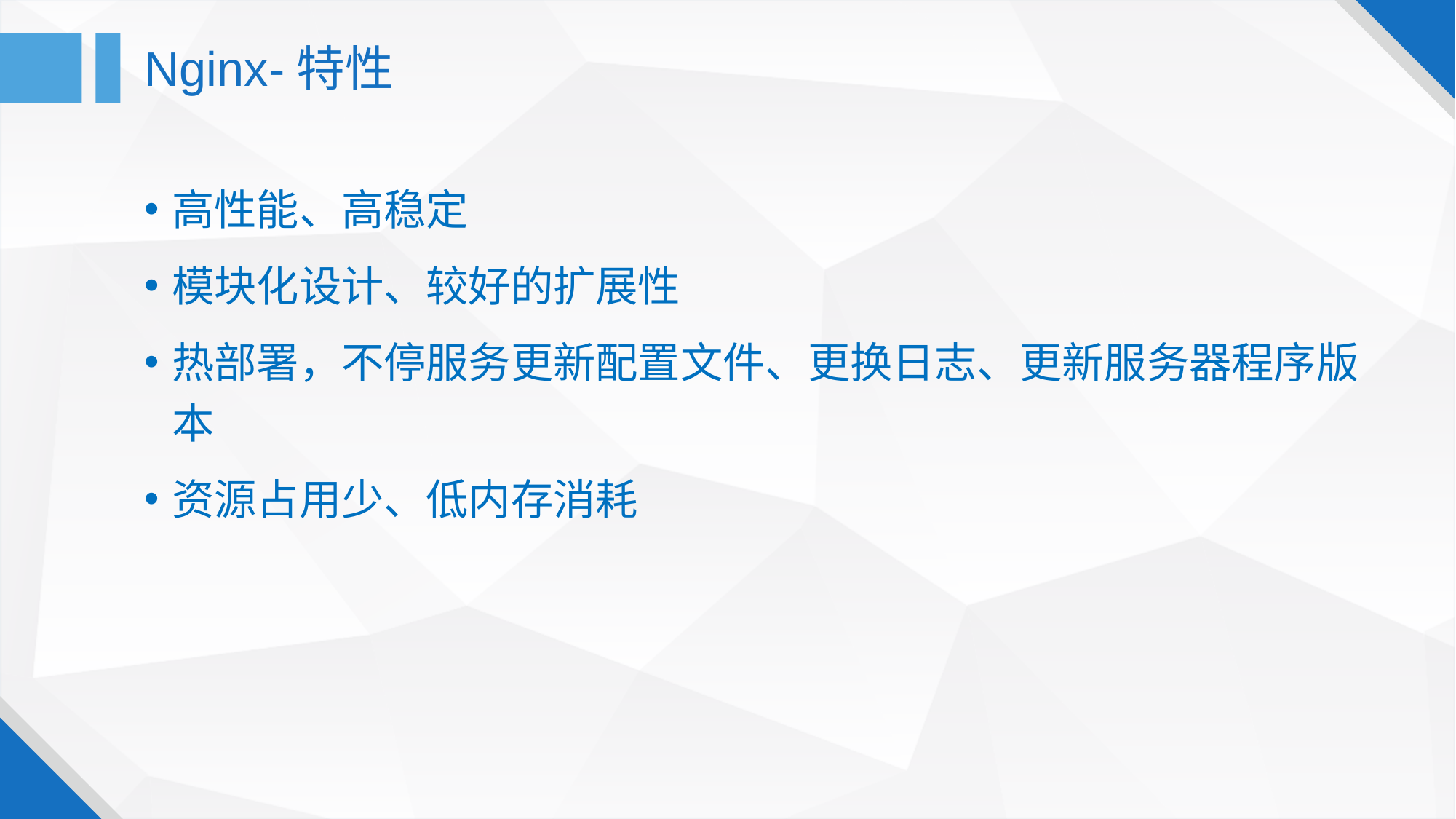

# Nginx-特性
高性能、高稳定
模块化设计、较好的扩展性
热部署，不停服务更新配置文件、更换日志、更新服务器程序版本
资源占用少、低内存消耗